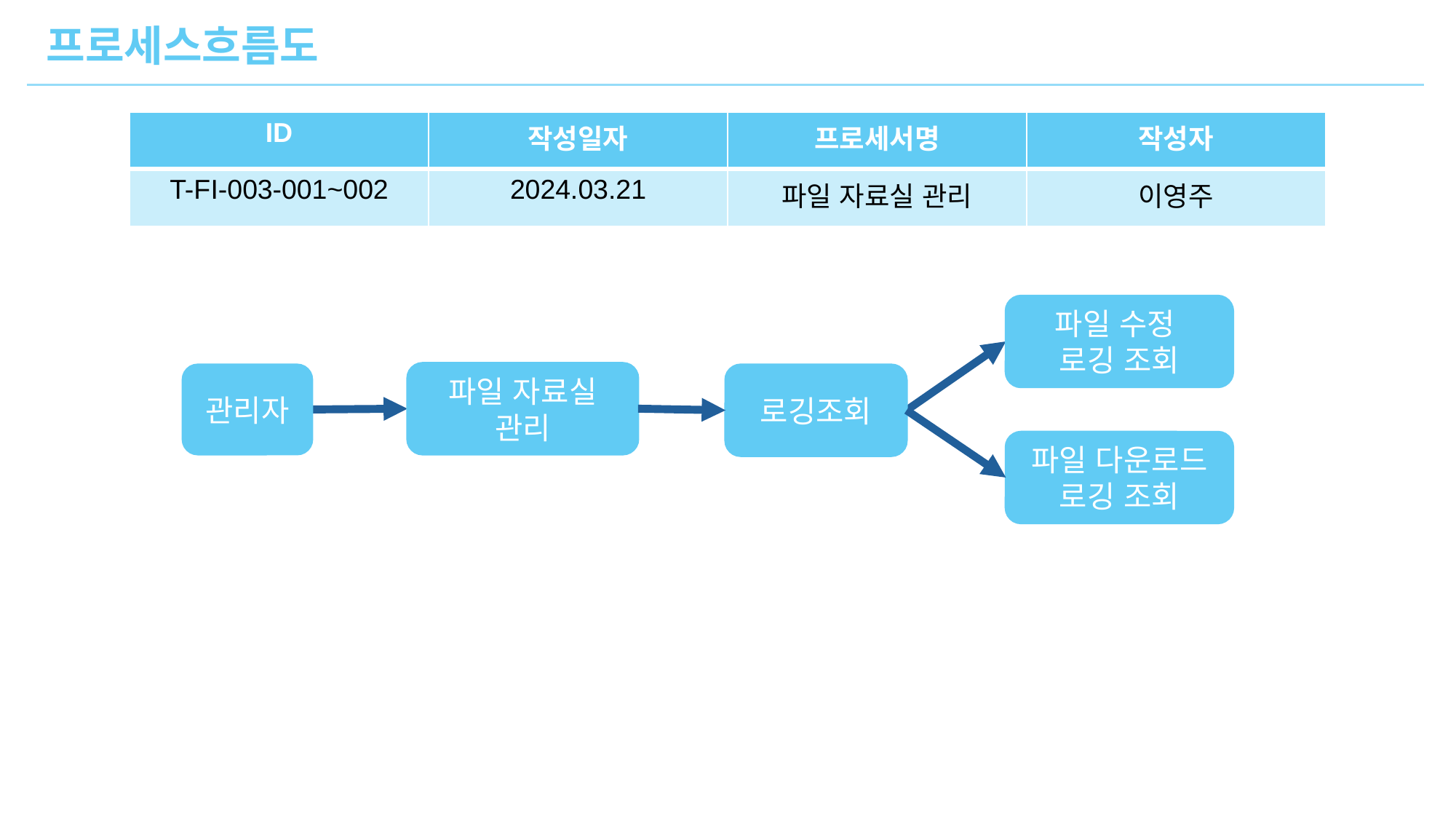

프로세스흐름도
| ID | 작성일자 | 프로세서명 | 작성자 |
| --- | --- | --- | --- |
| T-FI-003-001~002 | 2024.03.21 | 파일 자료실 관리 | 이영주 |
파일 수정
로깅 조회
파일 자료실 관리
관리자
로깅조회
파일 다운로드 로깅 조회